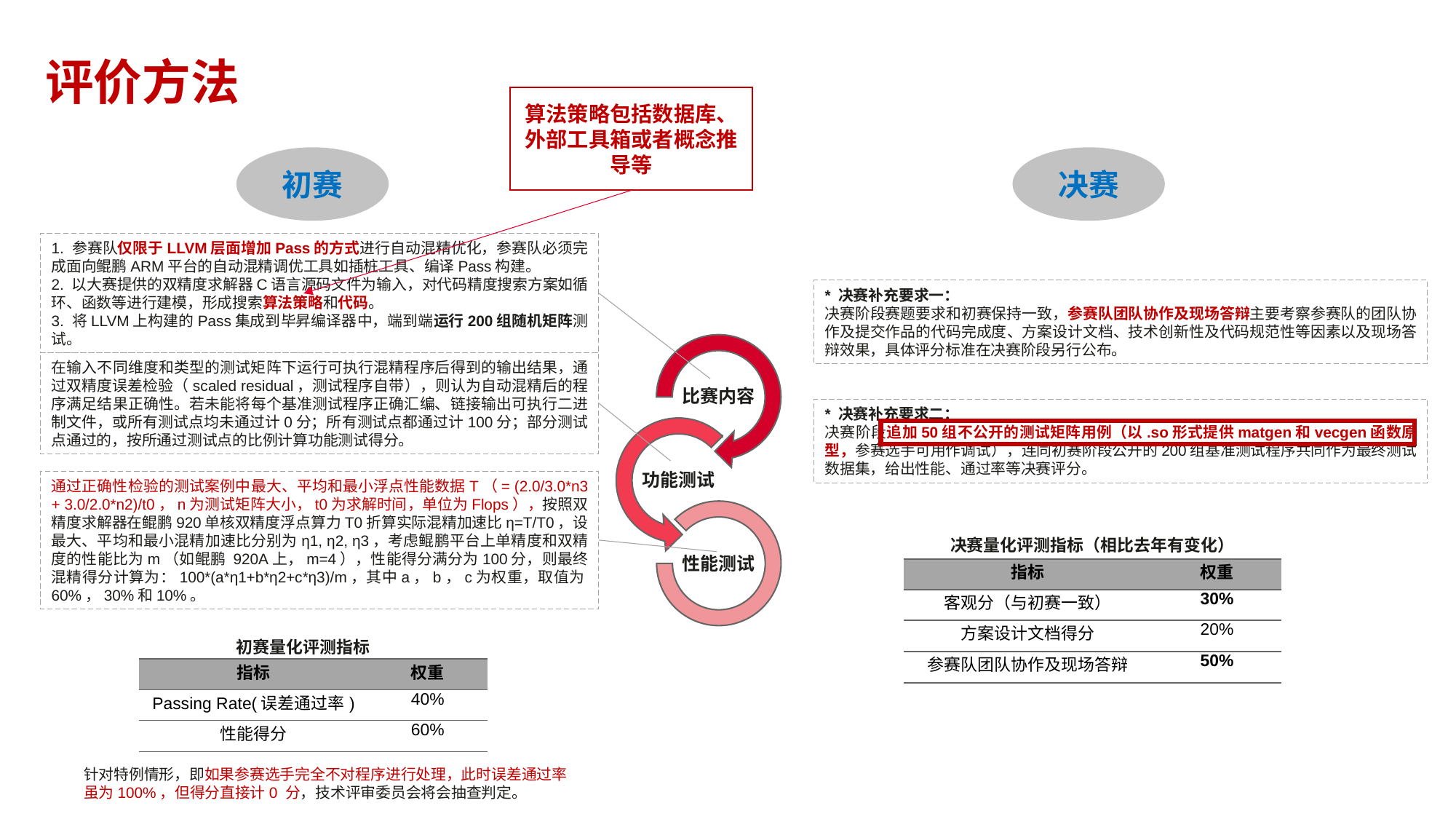

评价方法

算法策略包括数据库、外部工具箱或者概念推导等
初赛
决赛
1. 参赛队仅限于LLVM层面增加Pass的方式进行自动混精优化，参赛队必须完成面向鲲鹏ARM平台的自动混精调优工具如插桩工具、编译Pass构建。
2. 以大赛提供的双精度求解器C语言源码文件为输入，对代码精度搜索方案如循环、函数等进行建模，形成搜索算法策略和代码。
3. 将LLVM上构建的Pass集成到毕昇编译器中，端到端运行200组随机矩阵测试。
* 决赛补充要求一：
决赛阶段赛题要求和初赛保持一致，参赛队团队协作及现场答辩主要考察参赛队的团队协作及提交作品的代码完成度、方案设计文档、技术创新性及代码规范性等因素以及现场答辩效果，具体评分标准在决赛阶段另行公布。
比赛内容
功能测试
性能测试
在输入不同维度和类型的测试矩阵下运行可执行混精程序后得到的输出结果，通过双精度误差检验（scaled residual，测试程序自带），则认为自动混精后的程序满足结果正确性。若未能将每个基准测试程序正确汇编、链接输出可执行二进制文件，或所有测试点均未通过计0分；所有测试点都通过计100分；部分测试点通过的，按所通过测试点的比例计算功能测试得分。
* 决赛补充要求二：
决赛阶段追加50组不公开的测试矩阵用例（以.so形式提供matgen和vecgen函数原型，参赛选手可用作调试），连同初赛阶段公开的200组基准测试程序共同作为最终测试数据集，给出性能、通过率等决赛评分。

通过正确性检验的测试案例中最大、平均和最小浮点性能数据T（= (2.0/3.0*n3 + 3.0/2.0*n2)/t0，n为测试矩阵大小，t0为求解时间，单位为Flops），按照双精度求解器在鲲鹏920单核双精度浮点算力T0折算实际混精加速比η=T/T0，设最大、平均和最小混精加速比分别为η1, η2, η3，考虑鲲鹏平台上单精度和双精度的性能比为m（如鲲鹏 920A上，m=4），性能得分满分为100分，则最终混精得分计算为：100*(a*η1+b*η2+c*η3)/m，其中a，b，c为权重，取值为60%，30%和10%。
决赛量化评测指标（相比去年有变化）
| 指标 | 权重 |
| --- | --- |
| 客观分（与初赛一致） | 30% |
| 方案设计文档得分 | 20% |
| 参赛队团队协作及现场答辩 | 50% |
初赛量化评测指标
| 指标 | 权重 |
| --- | --- |
| Passing Rate(误差通过率) | 40% |
| 性能得分 | 60% |
针对特例情形，即如果参赛选手完全不对程序进行处理，此时误差通过率
虽为100%，但得分直接计0 分，技术评审委员会将会抽查判定。